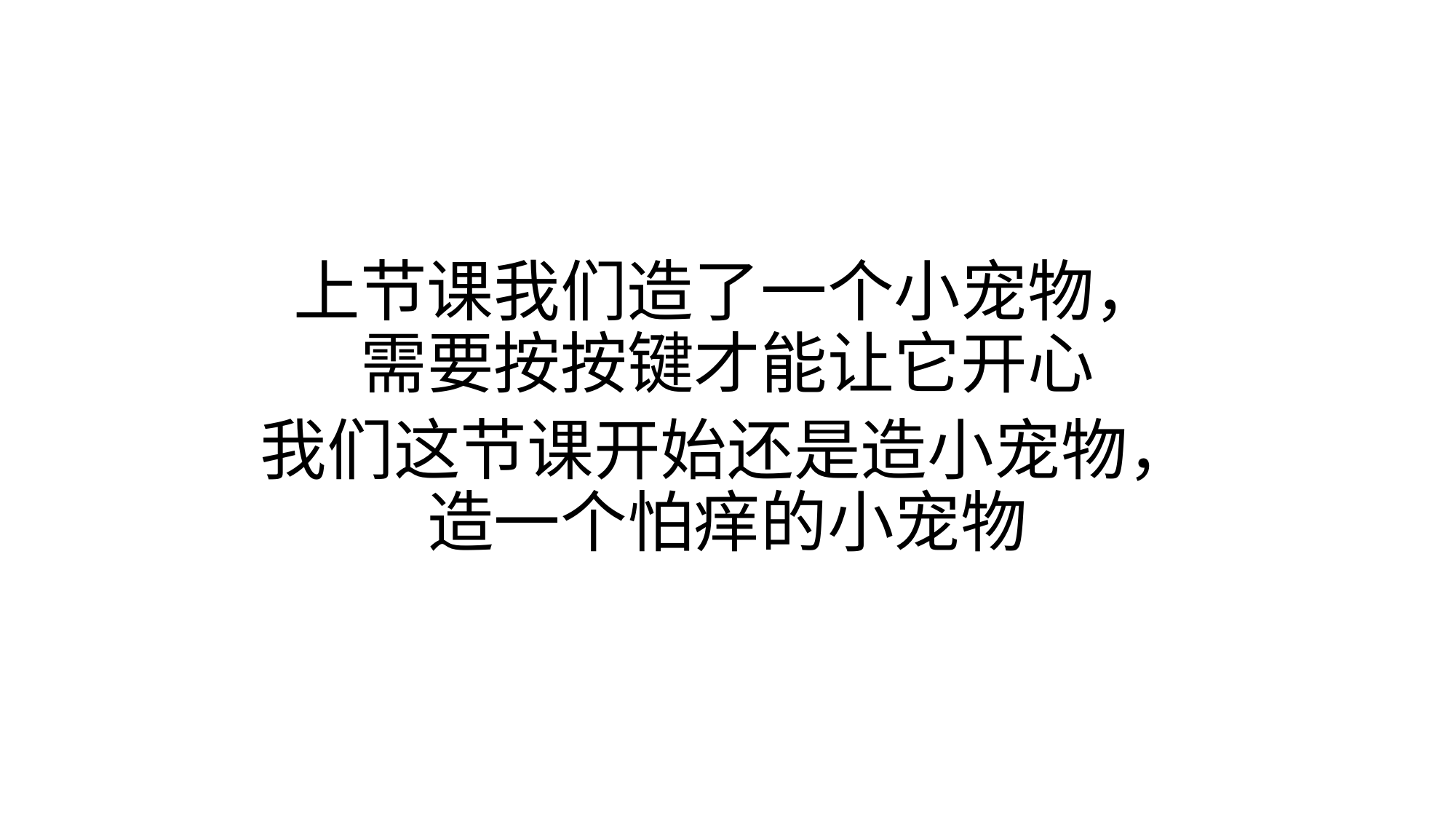

# 上节课我们造了一个小宠物，需要按按键才能让它开心
我们这节课开始还是造小宠物，造一个怕痒的小宠物